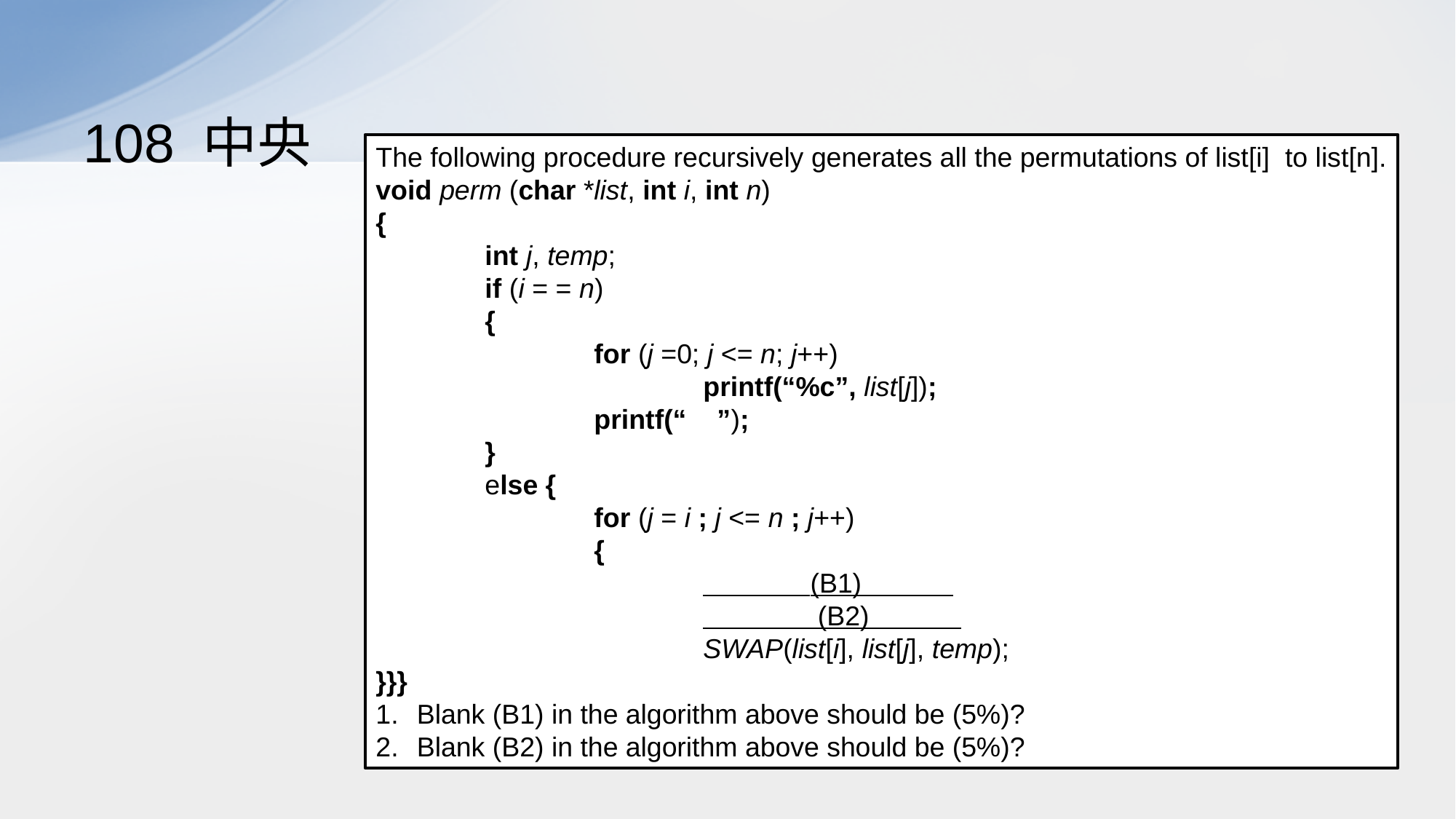

# 108 中央
The following procedure recursively generates all the permutations of list[i]  to list[n].
void perm (char *list, int i, int n)
{
	int j, temp;
	if (i = = n)
	{
		for (j =0; j <= n; j++)
			printf(“%c”, list[j]);
		printf(“    ”);
	}
	else {
		for (j = i ; j <= n ; j++)
		{
			              (B1)
			               (B2)
			SWAP(list[i], list[j], temp);
}}}
Blank (B1) in the algorithm above should be (5%)?
Blank (B2) in the algorithm above should be (5%)?

2